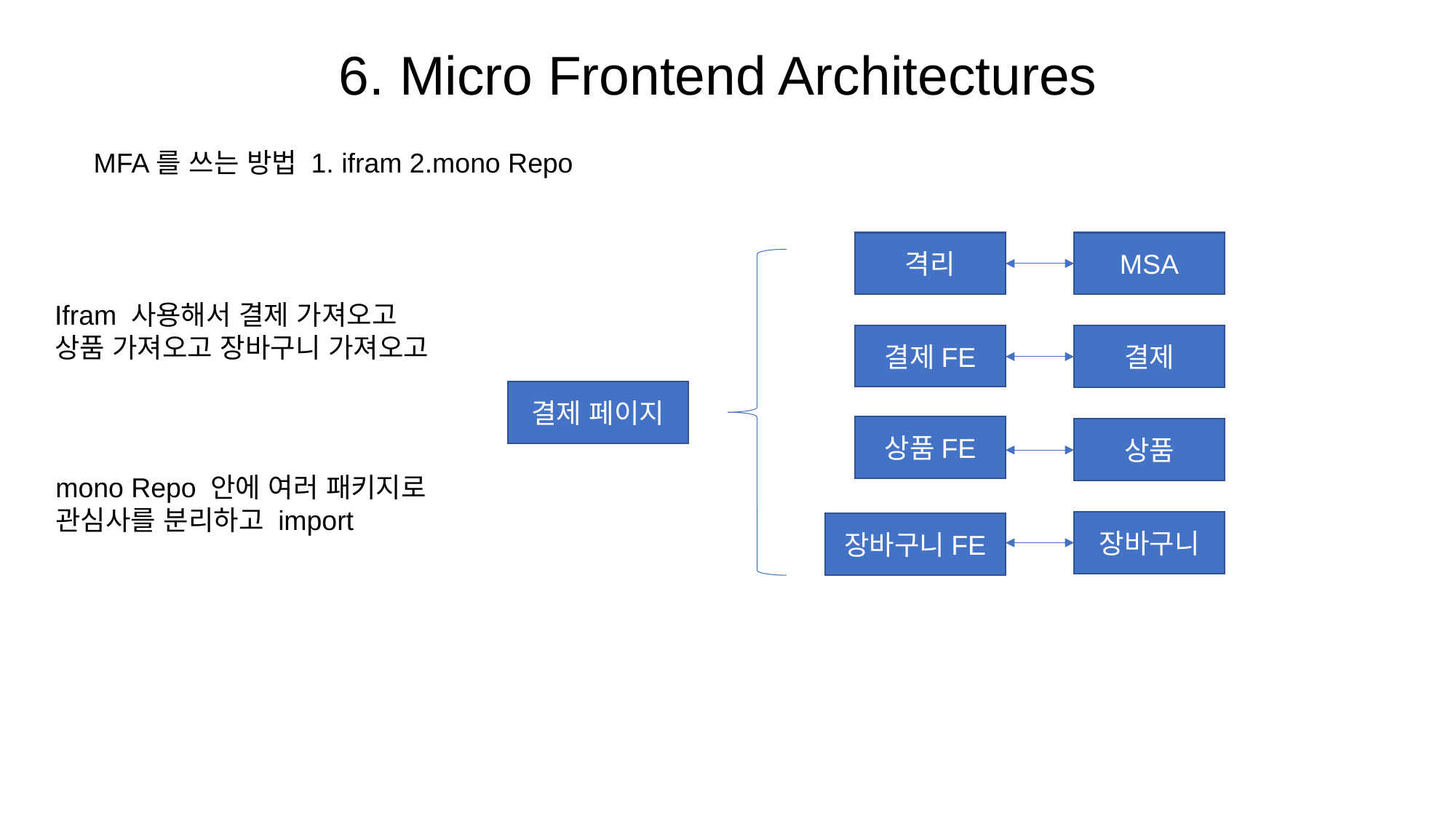

# 6. Micro Frontend Architectures
MFA를 쓰는 방법 1. ifram 2.mono Repo
격리
MSA

Ifram 사용해서 결제 가져오고
상품 가져오고 장바구니 가져오고
결제FE
결제
결제 페이지
상품FE
상품
mono Repo 안에 여러 패키지로 관심사를 분리하고 import
장바구니
장바구니FE